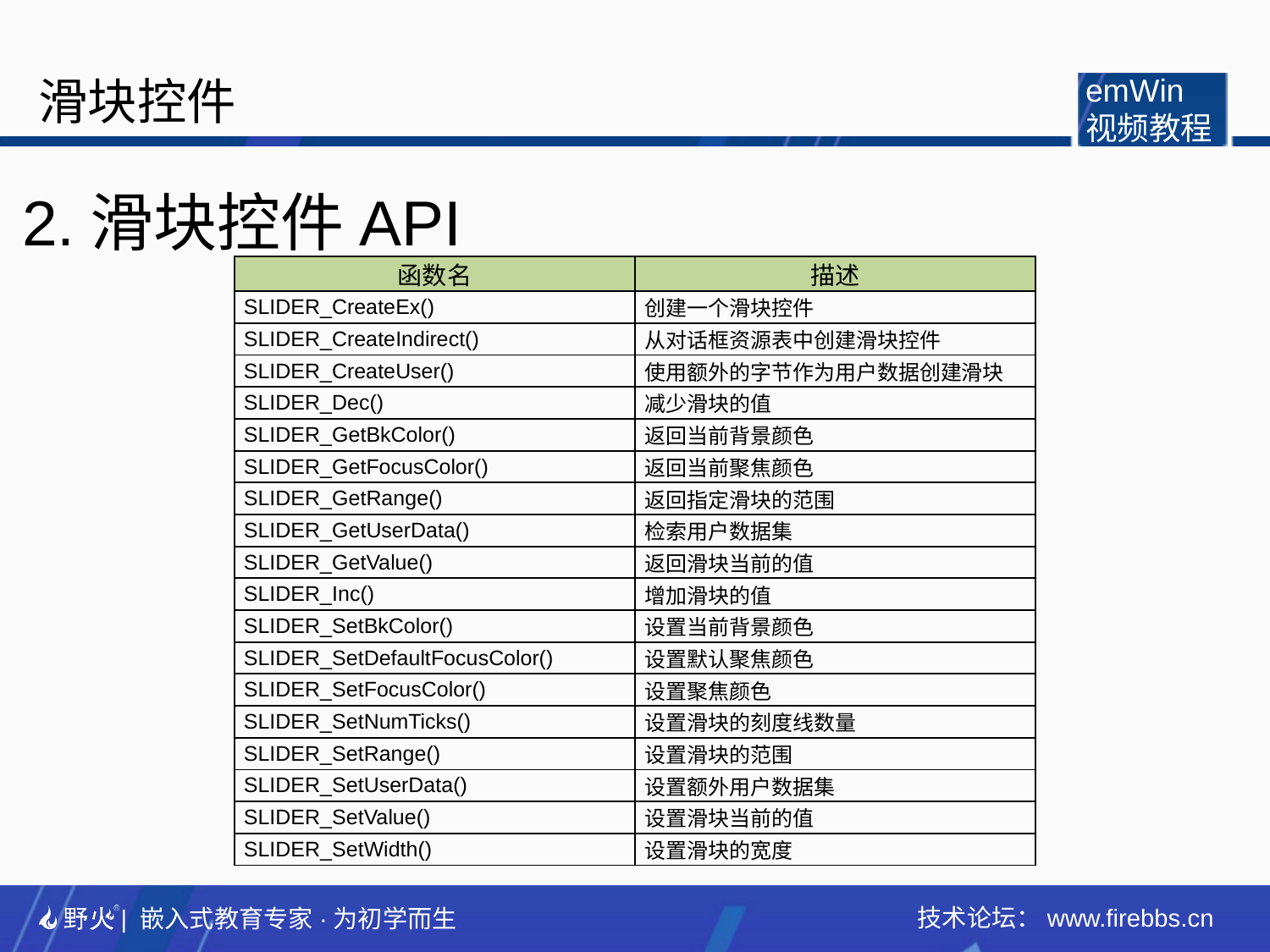

滑块控件
emWin
视频教程
2.滑块控件API
| 函数名 | 描述 |
| --- | --- |
| SLIDER\_CreateEx() | 创建一个滑块控件 |
| SLIDER\_CreateIndirect() | 从对话框资源表中创建滑块控件 |
| SLIDER\_CreateUser() | 使用额外的字节作为用户数据创建滑块 |
| SLIDER\_Dec() | 减少滑块的值 |
| SLIDER\_GetBkColor() | 返回当前背景颜色 |
| SLIDER\_GetFocusColor() | 返回当前聚焦颜色 |
| SLIDER\_GetRange() | 返回指定滑块的范围 |
| SLIDER\_GetUserData() | 检索用户数据集 |
| SLIDER\_GetValue() | 返回滑块当前的值 |
| SLIDER\_Inc() | 增加滑块的值 |
| SLIDER\_SetBkColor() | 设置当前背景颜色 |
| SLIDER\_SetDefaultFocusColor() | 设置默认聚焦颜色 |
| SLIDER\_SetFocusColor() | 设置聚焦颜色 |
| SLIDER\_SetNumTicks() | 设置滑块的刻度线数量 |
| SLIDER\_SetRange() | 设置滑块的范围 |
| SLIDER\_SetUserData() | 设置额外用户数据集 |
| SLIDER\_SetValue() | 设置滑块当前的值 |
| SLIDER\_SetWidth() | 设置滑块的宽度 |